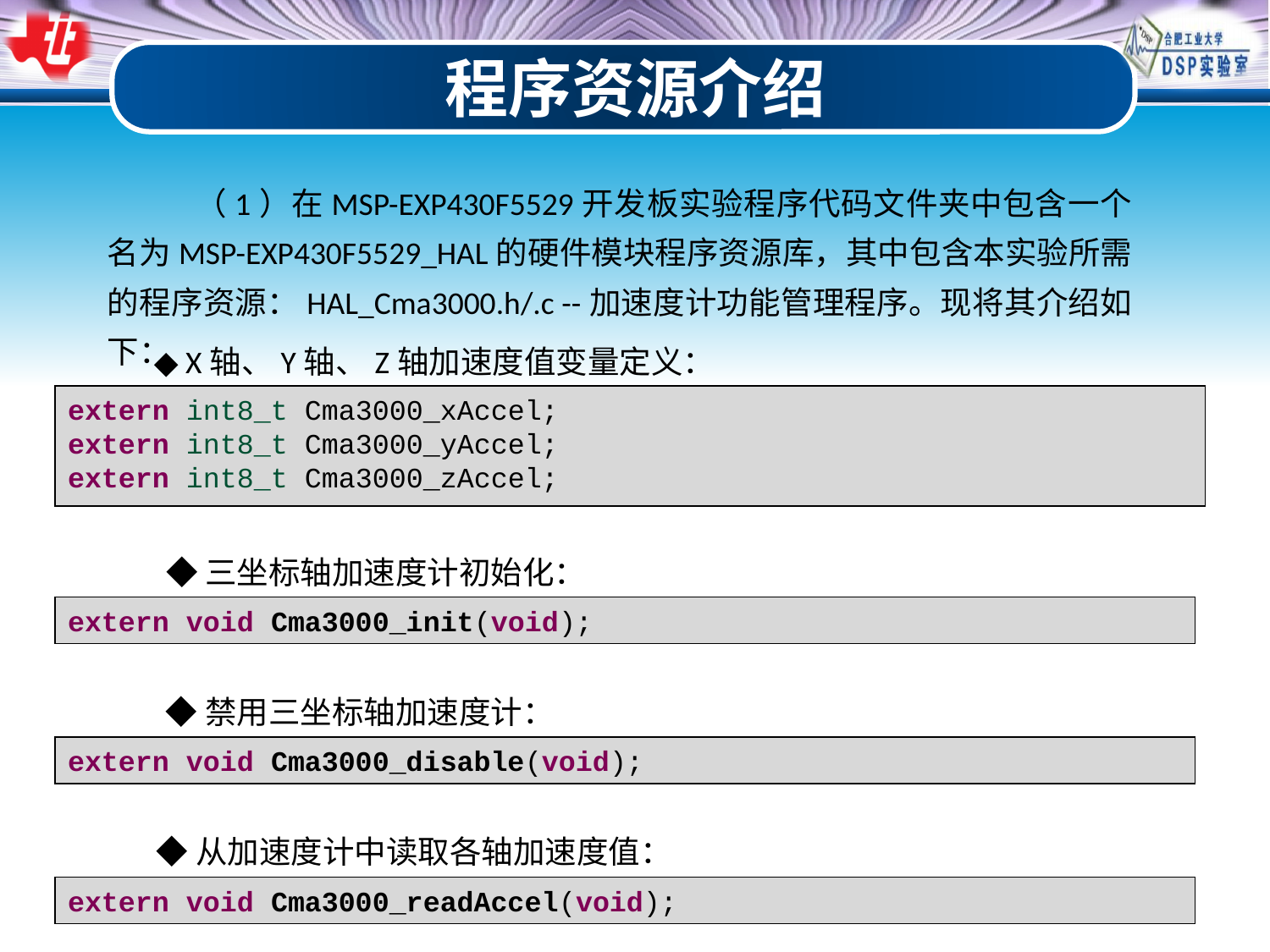

程序资源介绍
          （1）在MSP-EXP430F5529开发板实验程序代码文件夹中包含一个名为MSP-EXP430F5529_HAL的硬件模块程序资源库，其中包含本实验所需的程序资源：HAL_Cma3000.h/.c --加速度计功能管理程序。现将其介绍如下：
◆ X轴、Y轴、Z轴加速度值变量定义：
extern int8_t Cma3000_xAccel;
extern int8_t Cma3000_yAccel;
extern int8_t Cma3000_zAccel;
◆三坐标轴加速度计初始化：
extern void Cma3000_init(void);
◆禁用三坐标轴加速度计：
extern void Cma3000_disable(void);
◆从加速度计中读取各轴加速度值：
extern void Cma3000_readAccel(void);